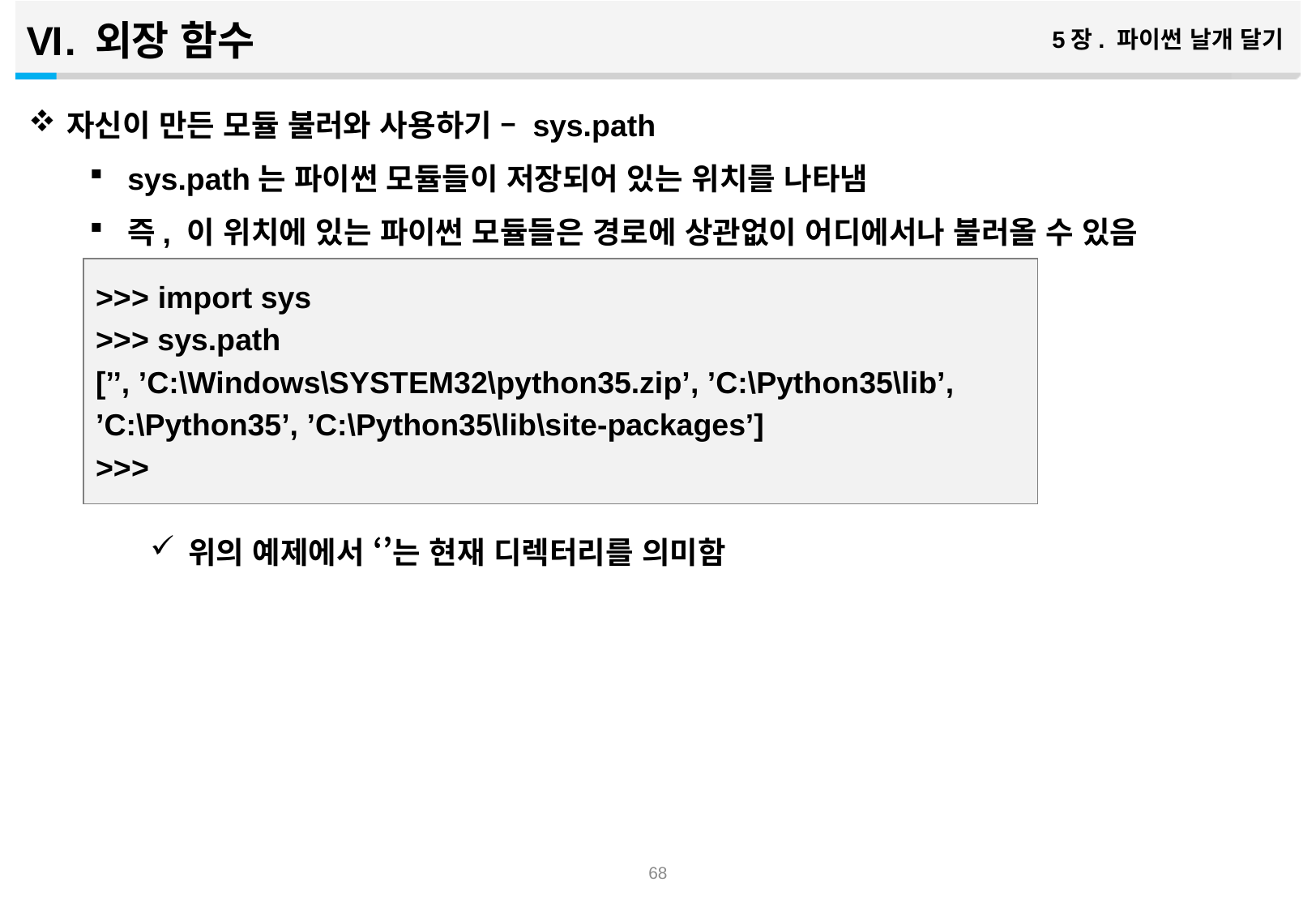

외장 함수
5장. 파이썬 날개 달기
자신이 만든 모듈 불러와 사용하기 – sys.path
sys.path는 파이썬 모듈들이 저장되어 있는 위치를 나타냄
즉, 이 위치에 있는 파이썬 모듈들은 경로에 상관없이 어디에서나 불러올 수 있음

위의 예제에서 ‘’는 현재 디렉터리를 의미함

>>> import sys
>>> sys.path
[’’, ’C:\Windows\SYSTEM32\python35.zip’, ’C:\Python35\lib’,
’C:\Python35’, ’C:\Python35\lib\site-packages’]
>>>
68